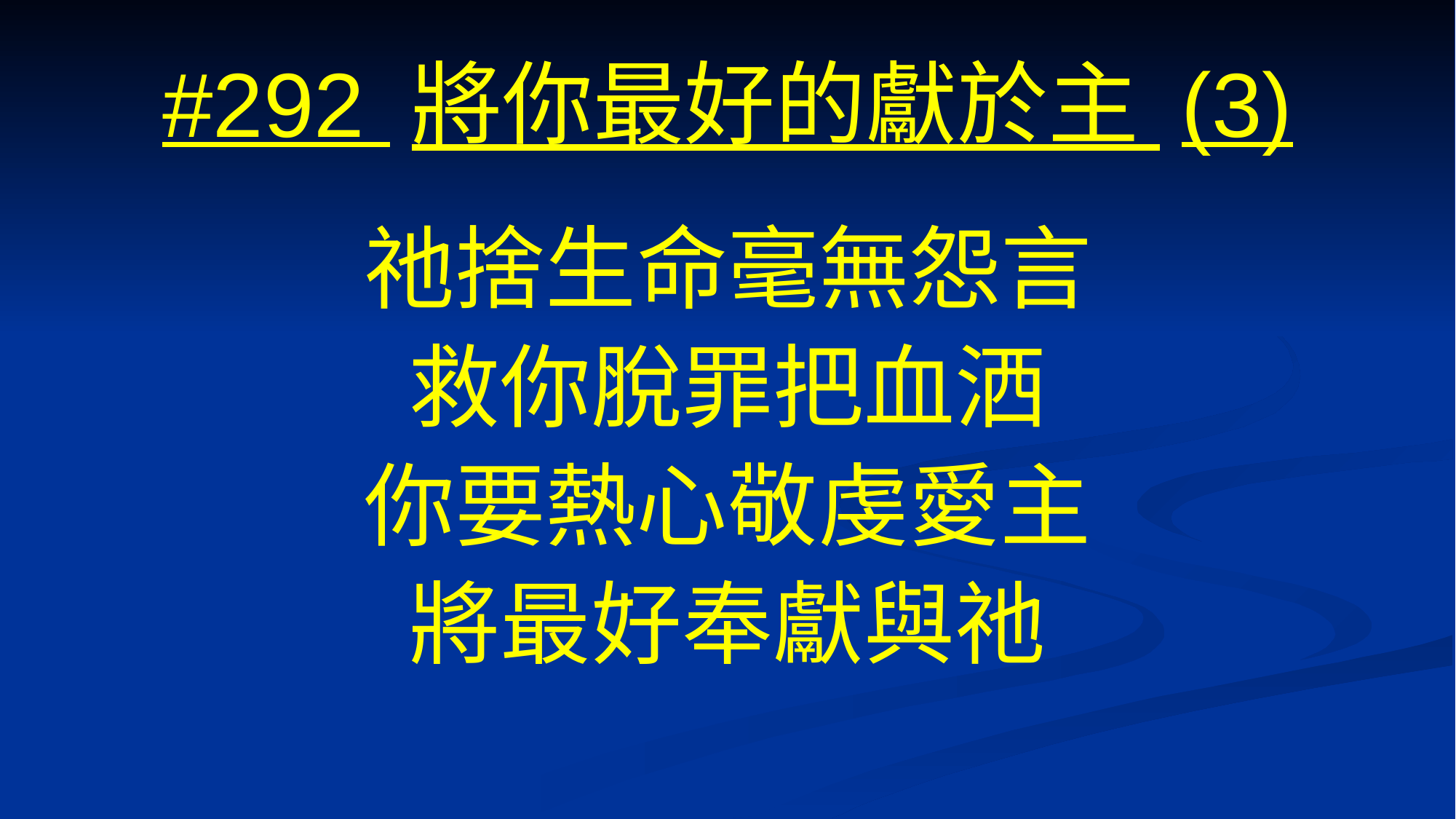

# #292 將你最好的獻於主 (3)
祂捨生命毫無怨言
救你脫罪把血洒
你要熱心敬虔愛主
將最好奉獻與祂